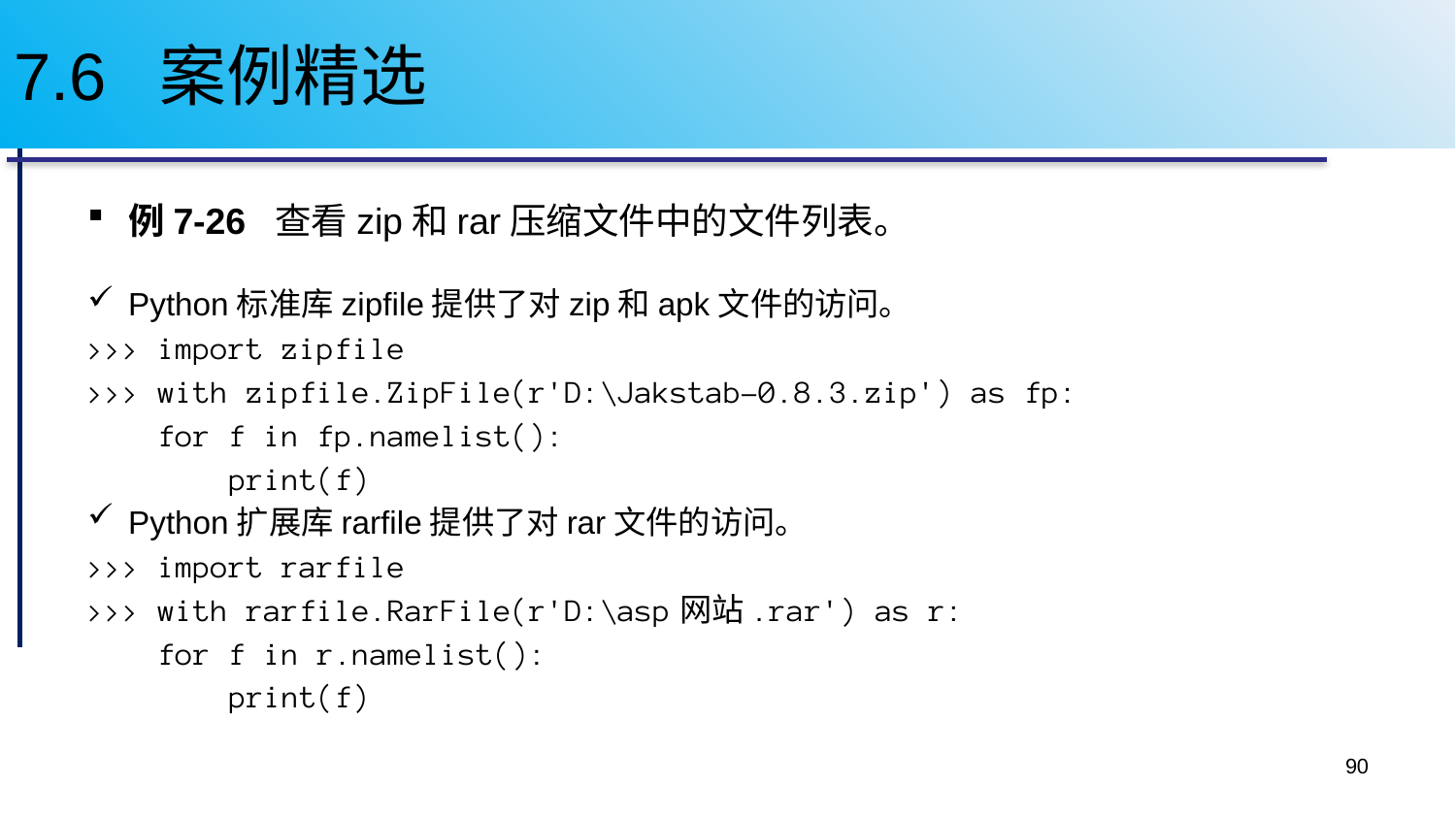

# 7.6  案例精选
例7-26  查看zip和rar压缩文件中的文件列表。

Python标准库zipfile提供了对zip和apk文件的访问。
>>> import zipfile
>>> with zipfile.ZipFile(r'D:\Jakstab-0.8.3.zip') as fp:
    for f in fp.namelist():
        print(f)
Python扩展库rarfile提供了对rar文件的访问。
>>> import rarfile
>>> with rarfile.RarFile(r'D:\asp网站.rar') as r:
    for f in r.namelist():
        print(f)
90